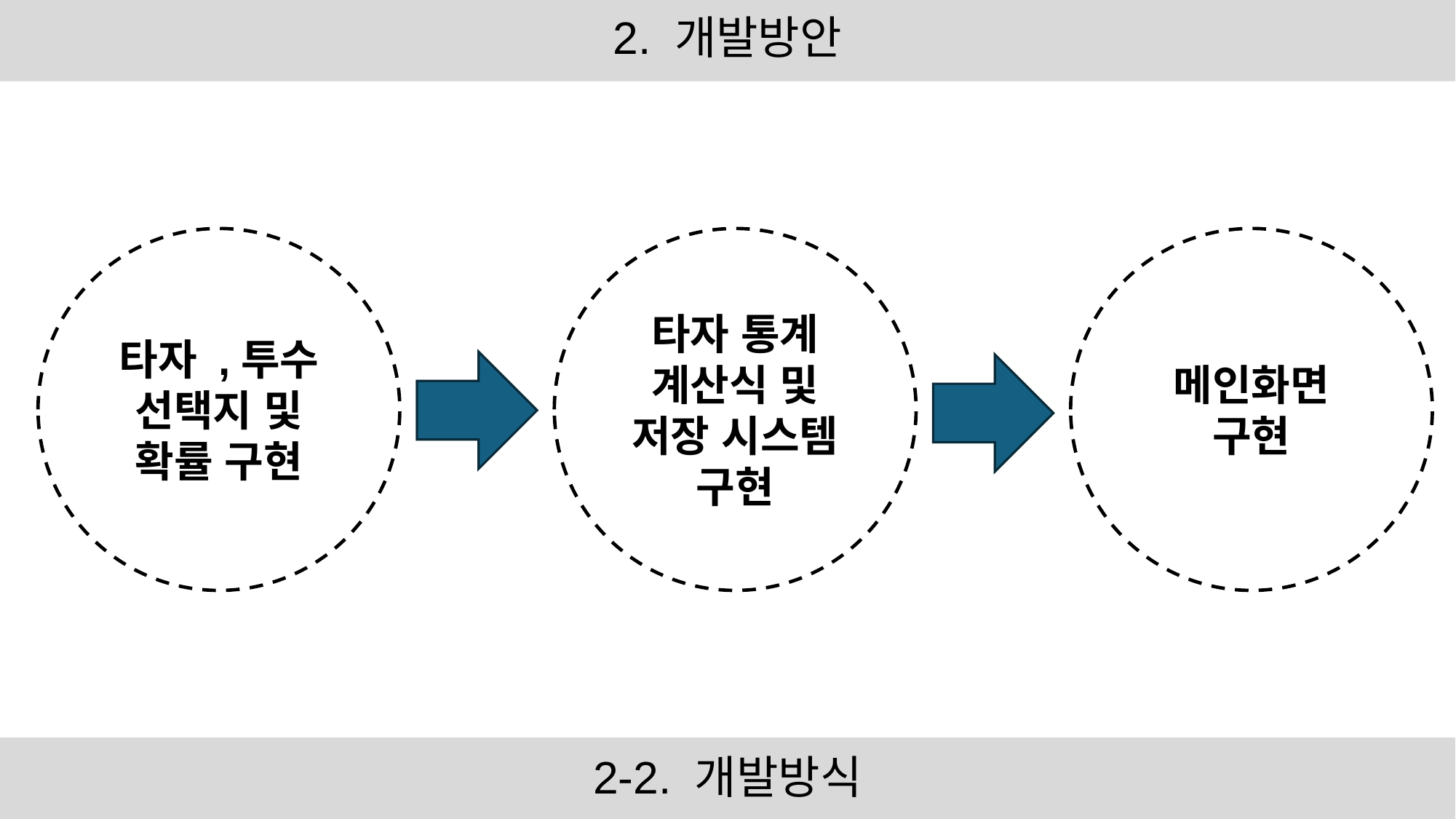

# 2. 개발방안
타자 ,투수
선택지 및
확률 구현
타자 통계
계산식 및
저장 시스템
구현
메인화면
구현

2-2. 개발방식